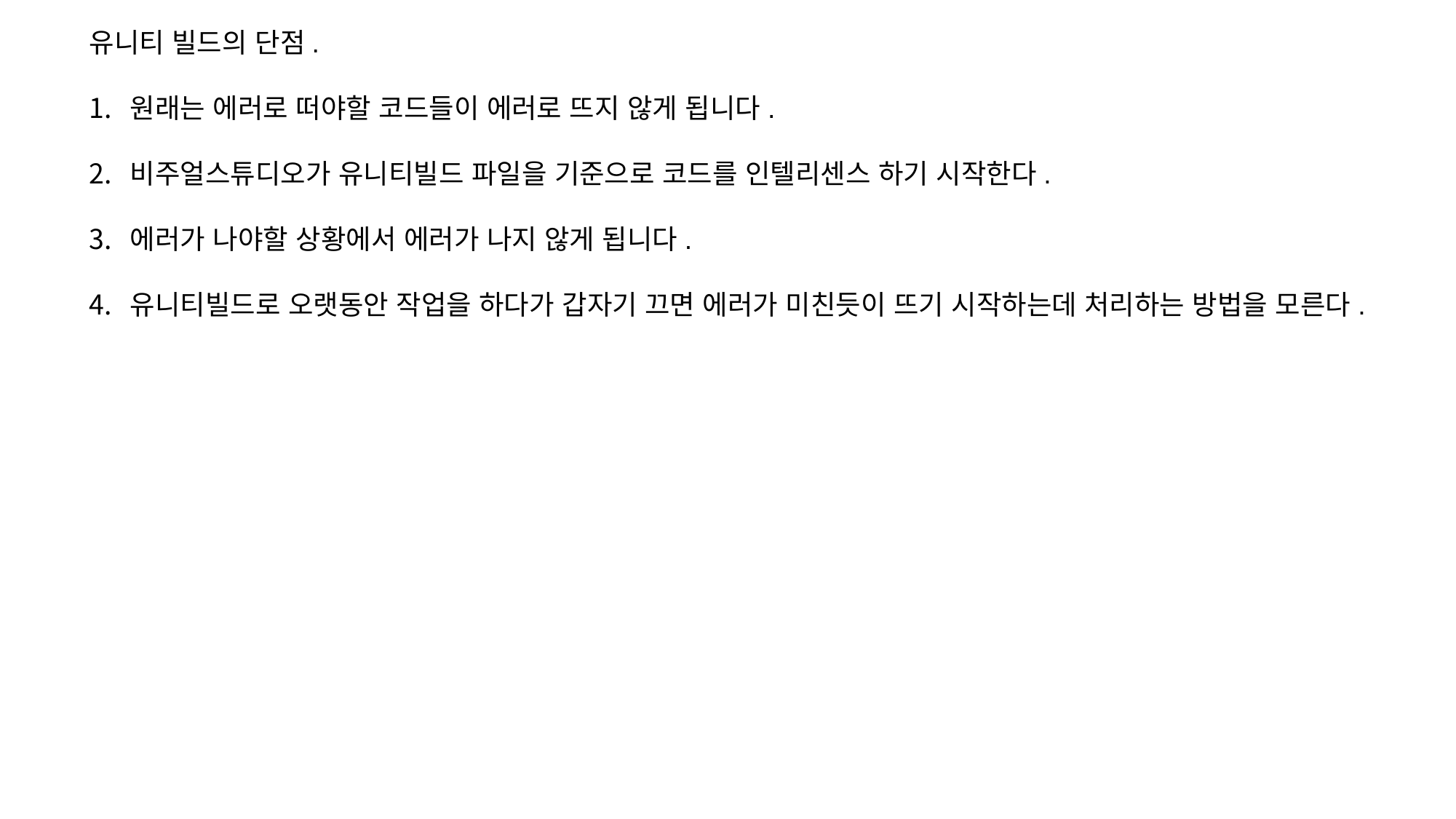

유니티 빌드의 단점.

원래는 에러로 떠야할 코드들이 에러로 뜨지 않게 됩니다.

비주얼스튜디오가 유니티빌드 파일을 기준으로 코드를 인텔리센스 하기 시작한다.

에러가 나야할 상황에서 에러가 나지 않게 됩니다.

유니티빌드로 오랫동안 작업을 하다가 갑자기 끄면 에러가 미친듯이 뜨기 시작하는데 처리하는 방법을 모른다.